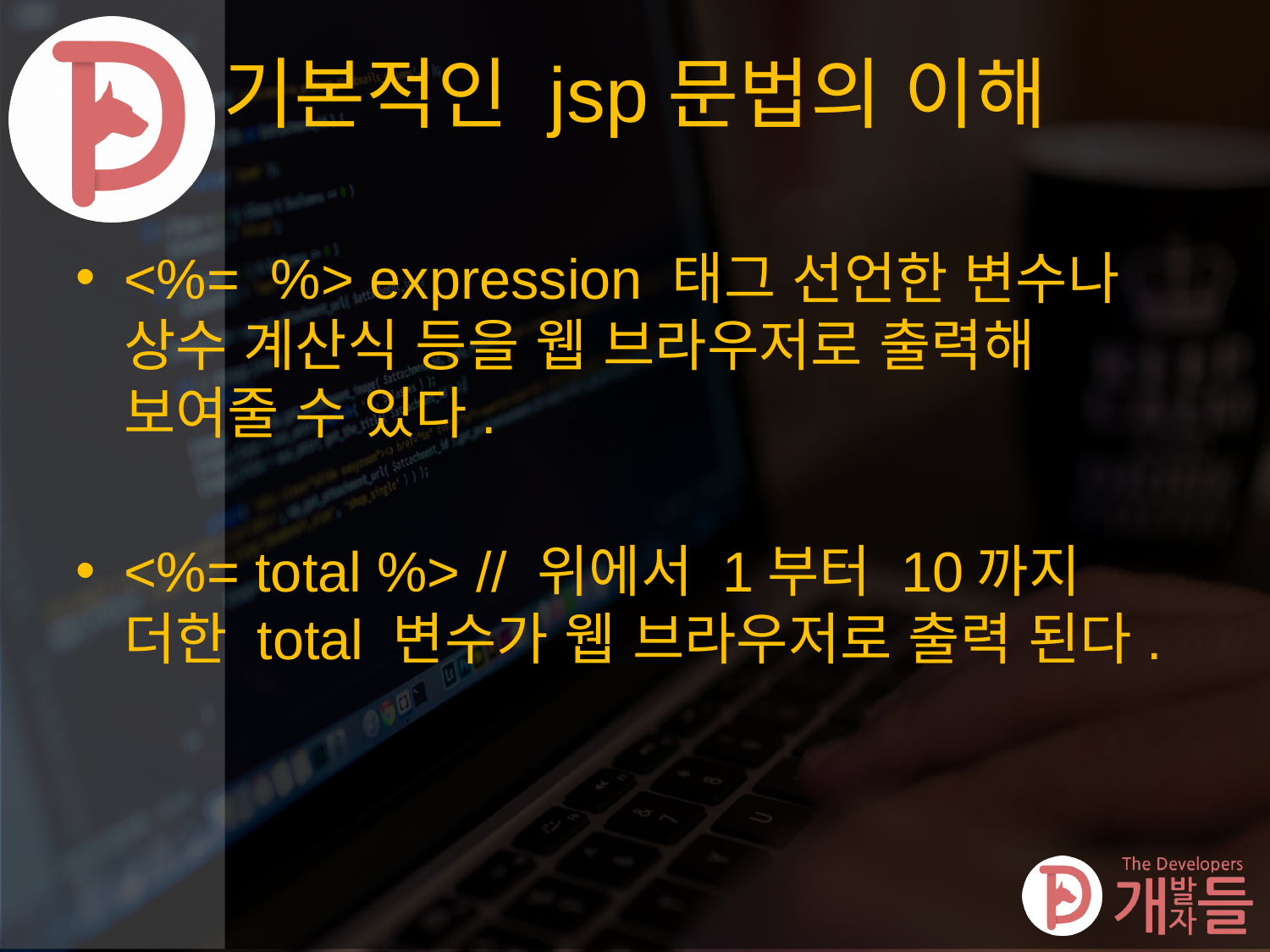

# 기본적인 jsp문법의 이해
<%=  %> expression 태그 선언한 변수나 상수 계산식 등을 웹 브라우저로 출력해 보여줄 수 있다.

<%= total %> // 위에서 1부터 10까지 더한 total 변수가 웹 브라우저로 출력 된다.